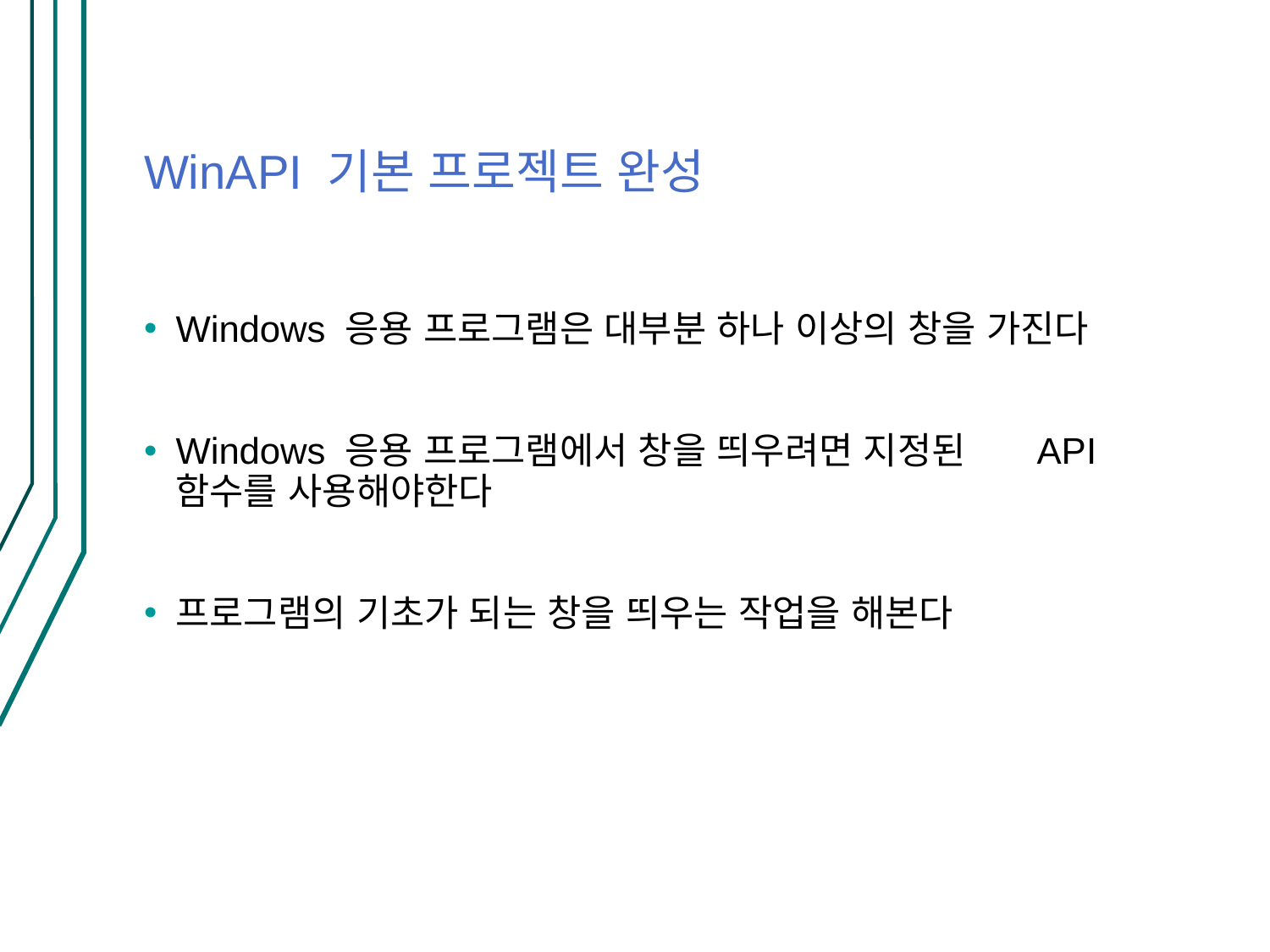

# WinAPI 기본 프로젝트 완성

Windows 응용 프로그램은 대부분 하나 이상의 창을 가진다

Windows 응용 프로그램에서 창을 띄우려면 지정된      API함수를 사용해야한다

프로그램의 기초가 되는 창을 띄우는 작업을 해본다